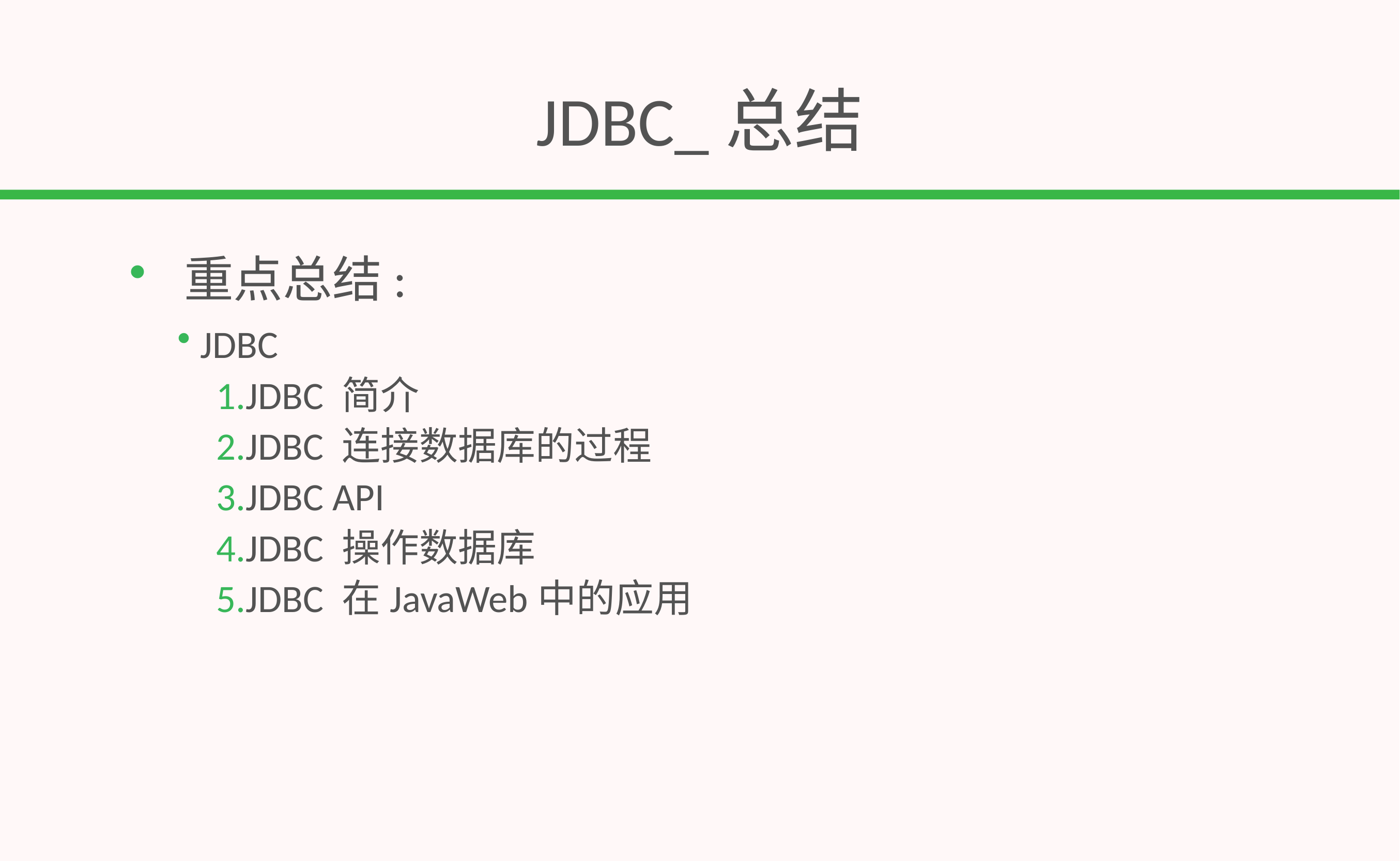

# JDBC_总结
重点总结:

JDBC
JDBC 简介
JDBC 连接数据库的过程
JDBC API
JDBC 操作数据库
JDBC 在JavaWeb中的应用